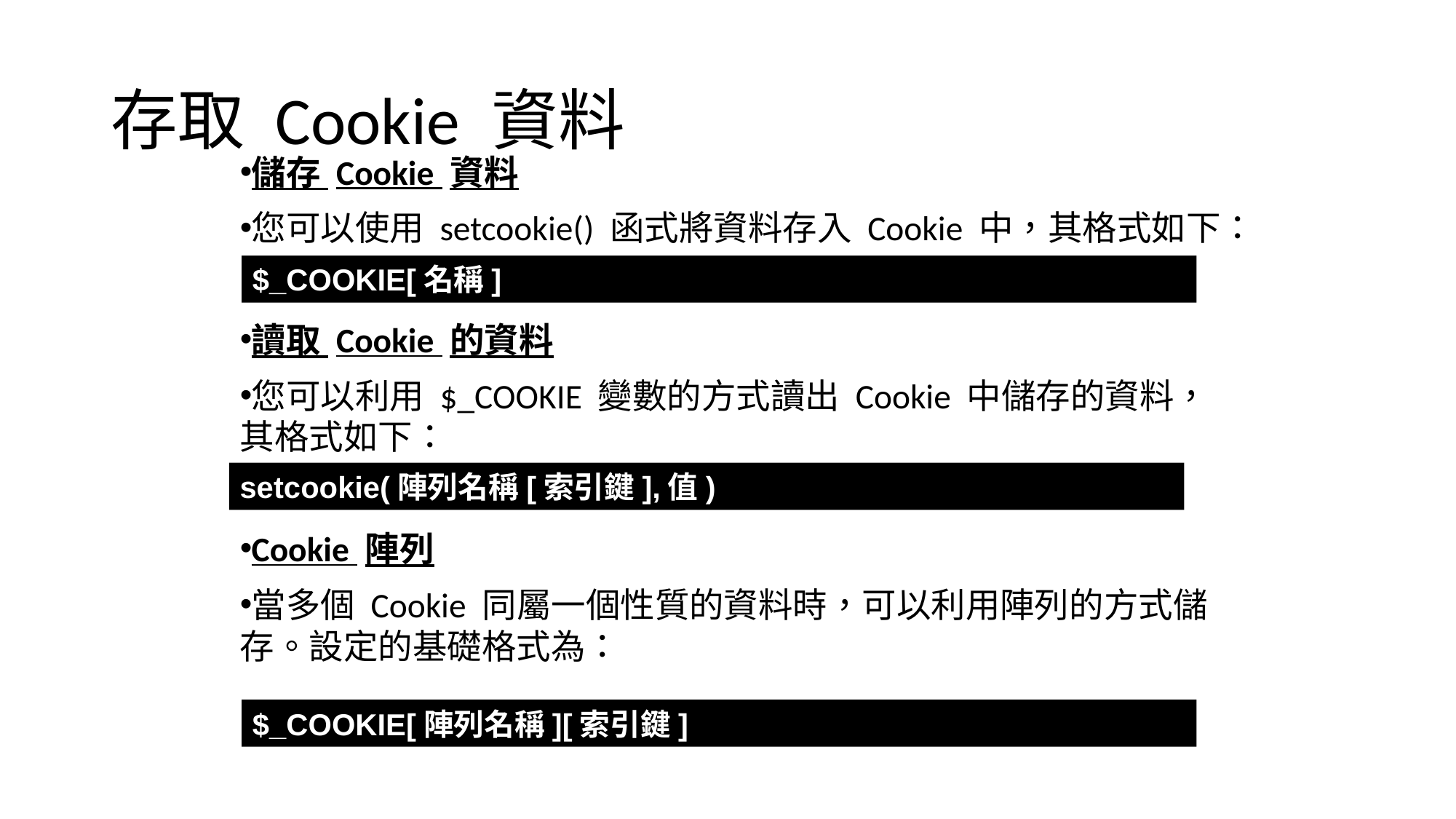

# 存取 Cookie 資料
儲存 Cookie 資料
您可以使用 setcookie() 函式將資料存入 Cookie 中，其格式如下：

讀取 Cookie 的資料
您可以利用 $_COOKIE 變數的方式讀出 Cookie 中儲存的資料，其格式如下：

Cookie 陣列
當多個 Cookie 同屬一個性質的資料時，可以利用陣列的方式儲存。設定的基礎格式為：

$_COOKIE[名稱]
setcookie(陣列名稱[索引鍵],值)
$_COOKIE[陣列名稱][索引鍵]